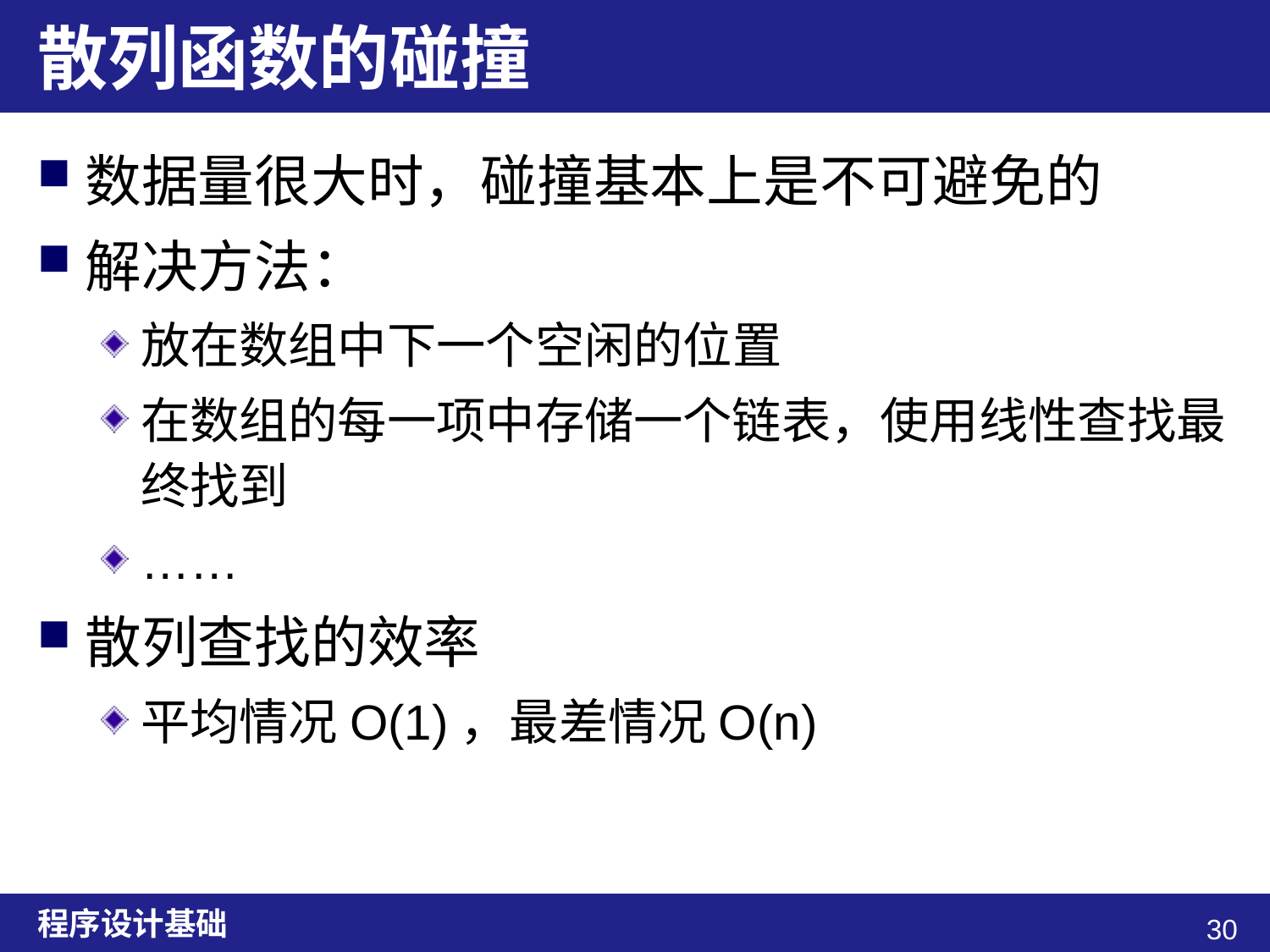

# 散列函数的碰撞
数据量很大时，碰撞基本上是不可避免的
解决方法：
放在数组中下一个空闲的位置
在数组的每一项中存储一个链表，使用线性查找最终找到
……
散列查找的效率
平均情况O(1)，最差情况O(n)